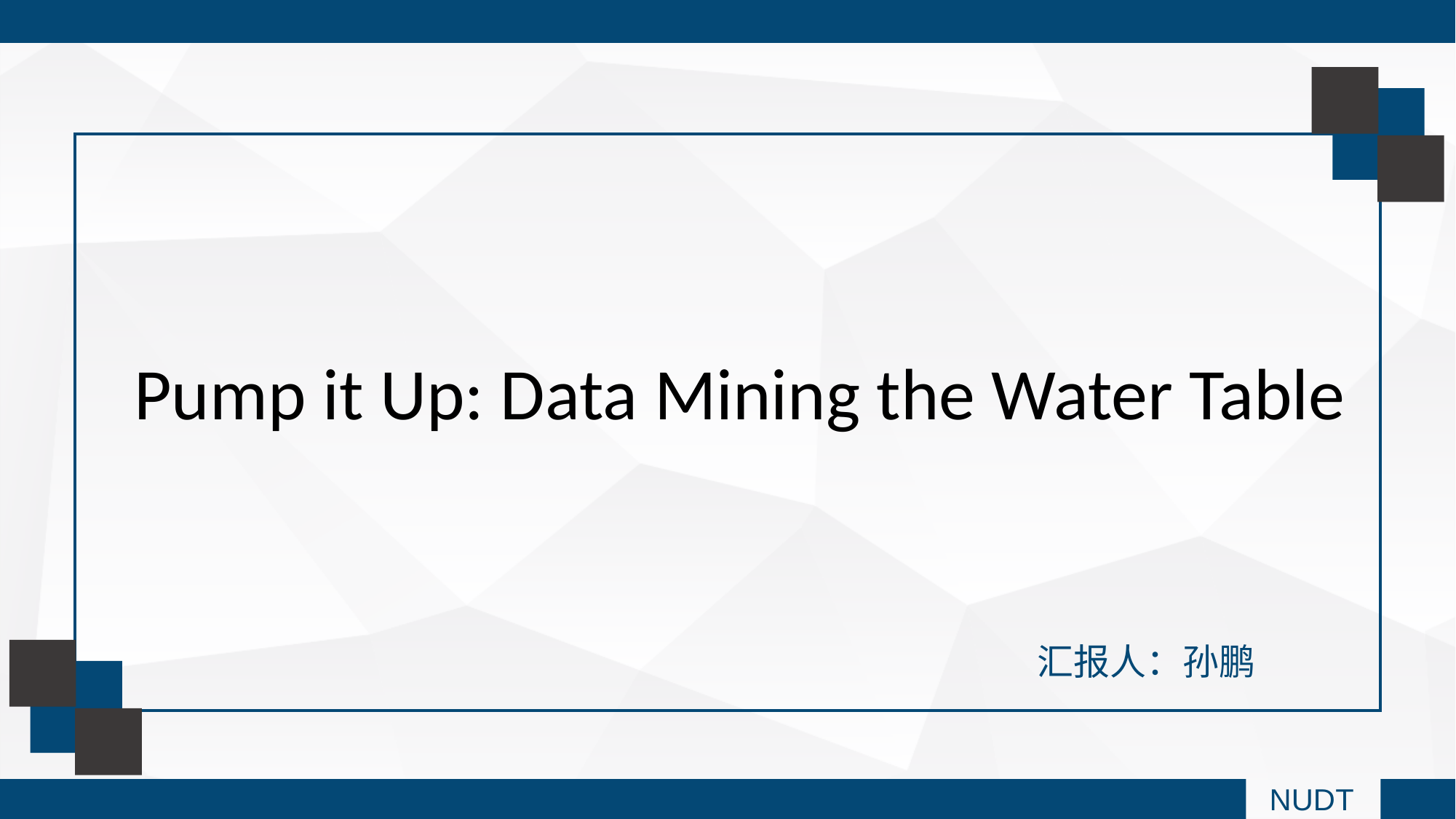

Pump it Up: Data Mining the Water Table
汇报人：孙鹏

NUDT